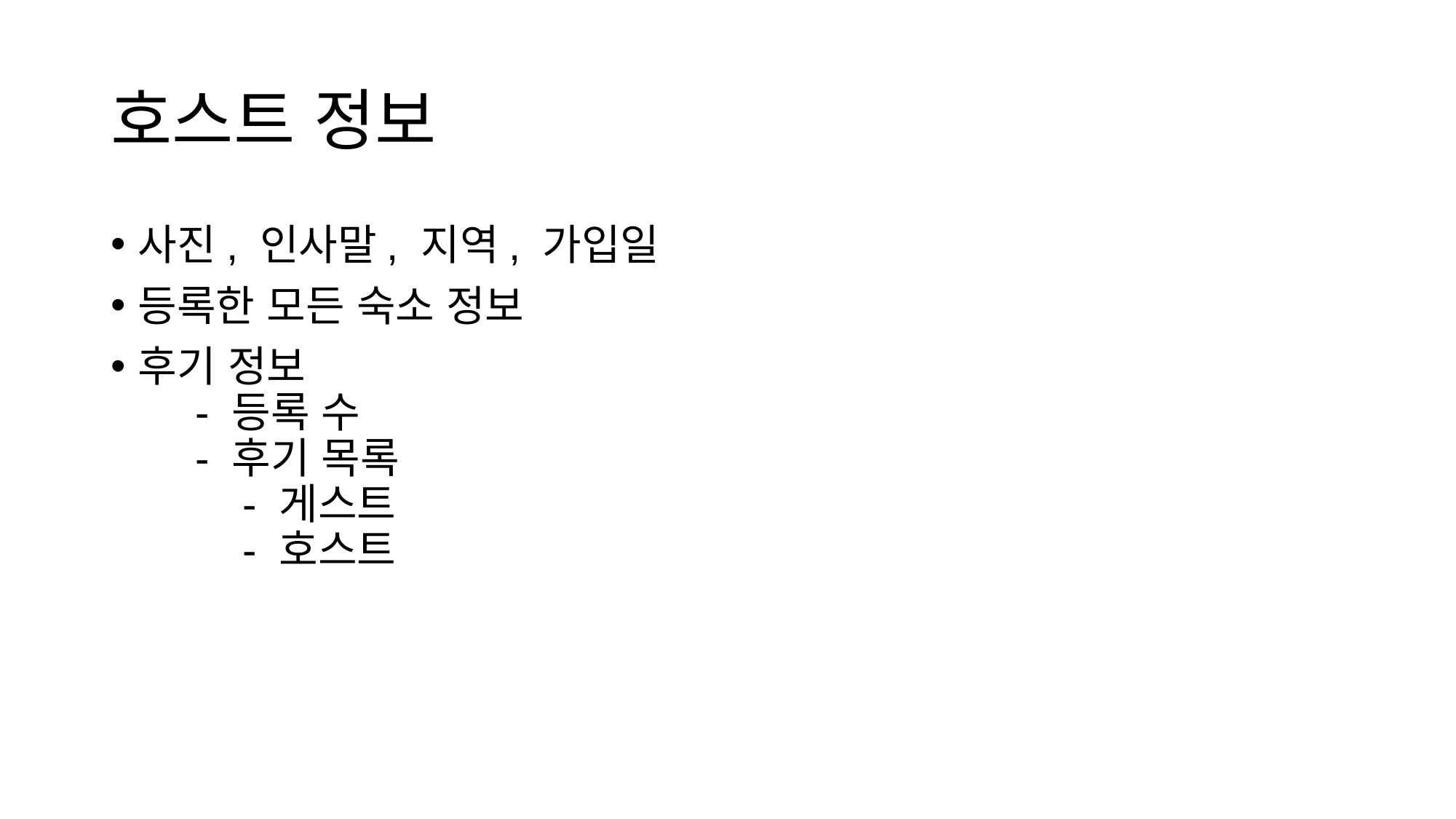

# 호스트 정보
사진, 인사말, 지역, 가입일
등록한 모든 숙소 정보
후기 정보
    - 등록 수
    - 후기 목록
        - 게스트
        - 호스트